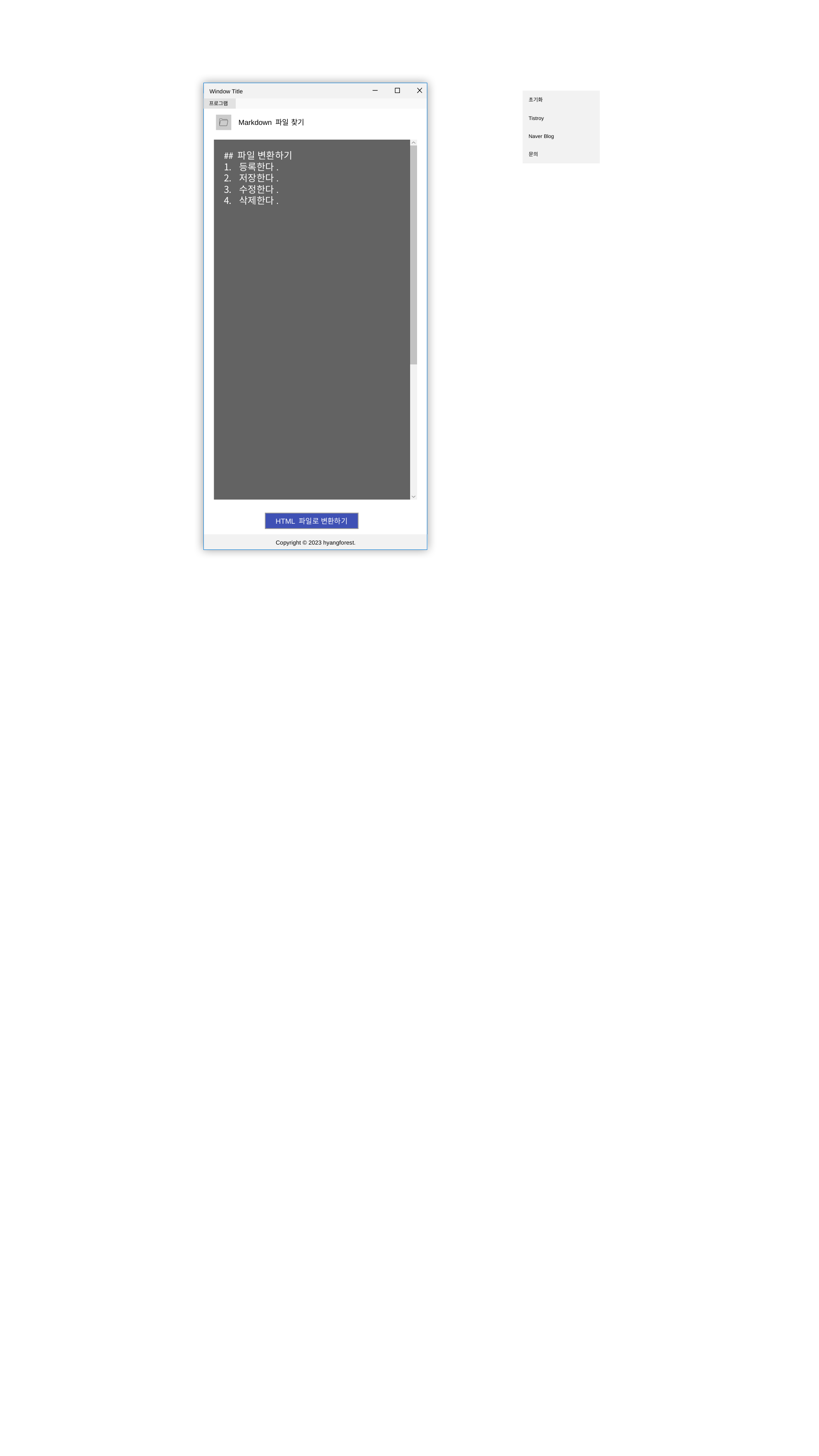

Window Title

초기화
Tistroy
Naver Blog
문의

프로그램

Markdown 파일 찾기

## 파일 변환하기
등록한다.
저장한다.
수정한다.
삭제한다.
HTML 파일로 변환하기
Copyright © 2023 hyangforest.